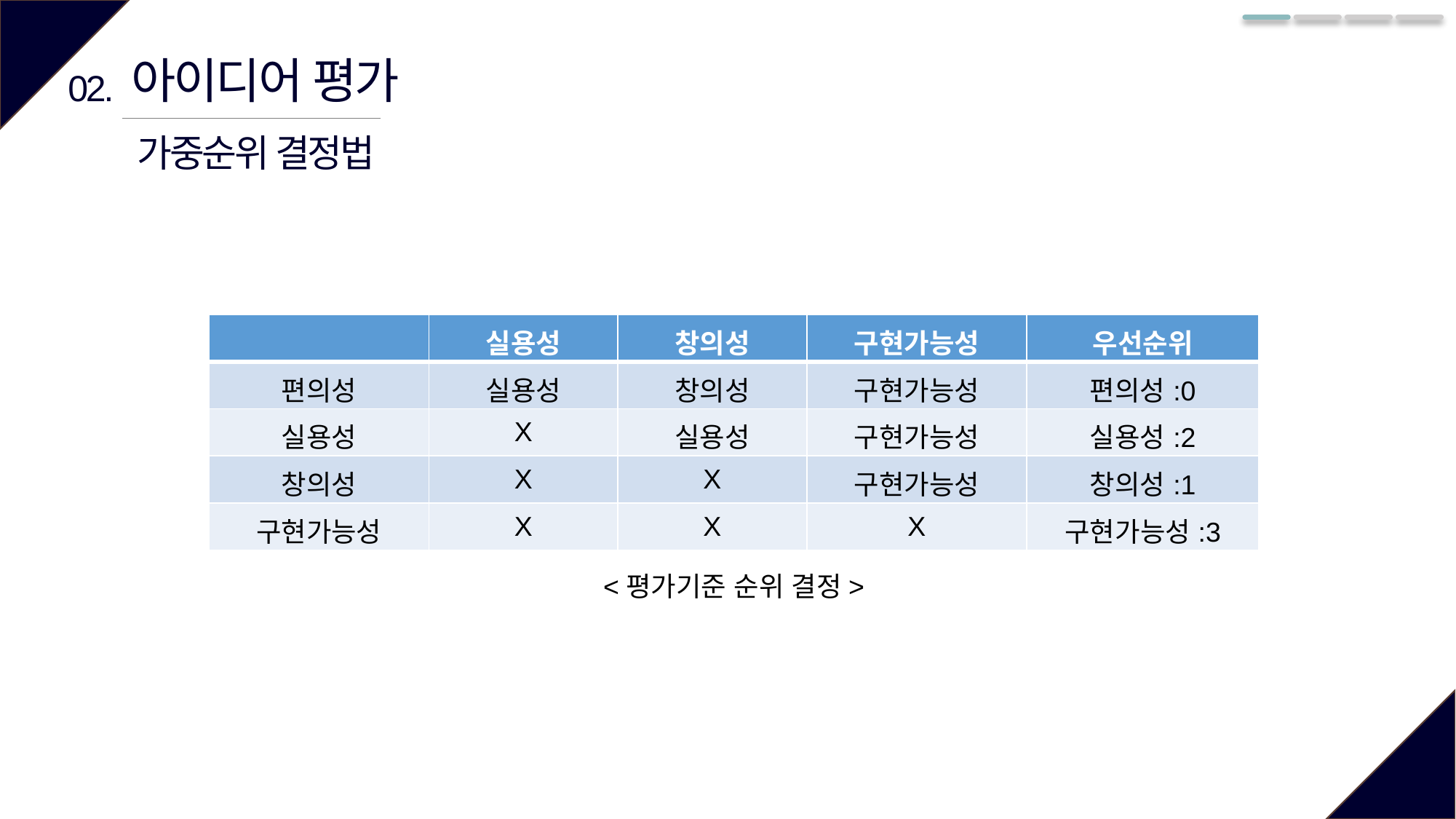

아이디어 평가
02.
가중순위 결정법
|  | 실용성 | 창의성 | 구현가능성 | 우선순위 |
| --- | --- | --- | --- | --- |
| 편의성 | 실용성 | 창의성 | 구현가능성 | 편의성:0 |
| 실용성 | X | 실용성 | 구현가능성 | 실용성:2 |
| 창의성 | X | X | 구현가능성 | 창의성:1 |
| 구현가능성 | X | X | X | 구현가능성:3 |
<평가기준 순위 결정>